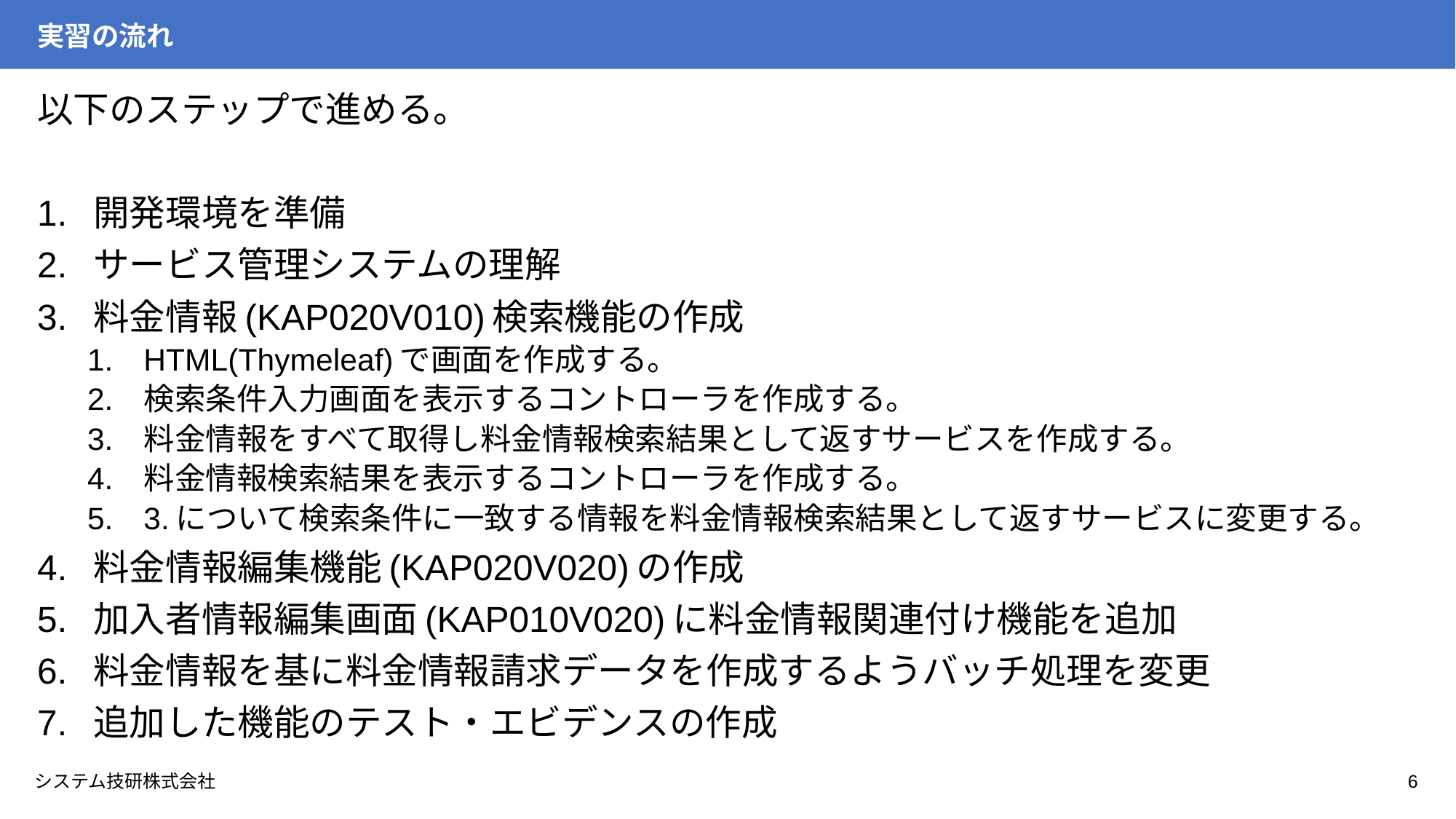

# 実習の流れ
以下のステップで進める。

開発環境を準備
サービス管理システムの理解
料金情報(KAP020V010)検索機能の作成
HTML(Thymeleaf)で画面を作成する。
検索条件入力画面を表示するコントローラを作成する。
料金情報をすべて取得し料金情報検索結果として返すサービスを作成する。
料金情報検索結果を表示するコントローラを作成する。
3.について検索条件に一致する情報を料金情報検索結果として返すサービスに変更する。
料金情報編集機能(KAP020V020)の作成
加入者情報編集画面(KAP010V020)に料金情報関連付け機能を追加
料金情報を基に料金情報請求データを作成するようバッチ処理を変更
追加した機能のテスト・エビデンスの作成
システム技研株式会社
6